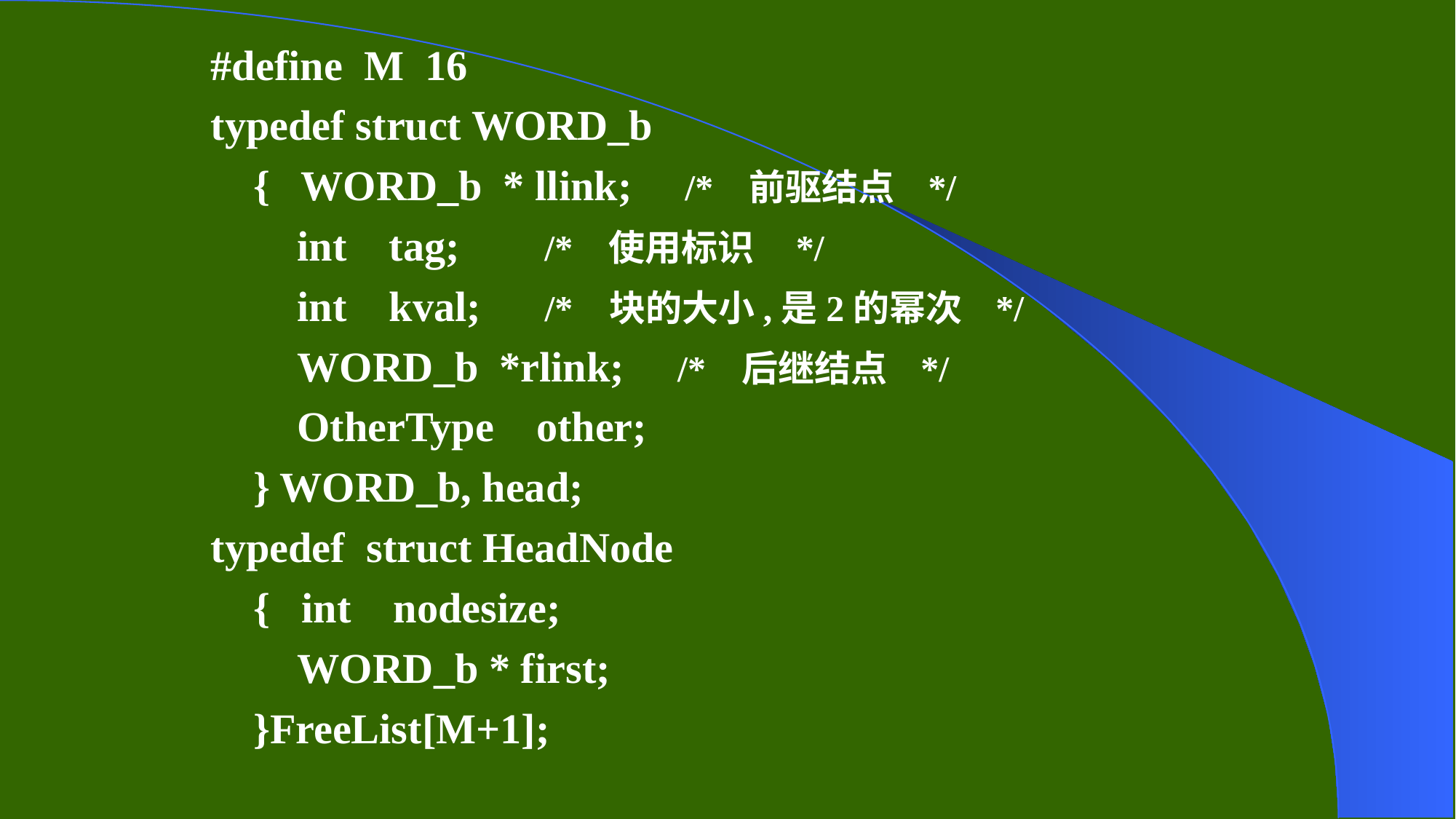

#define  M  16
typedef struct WORD_b
{   WORD_b  * llink;     /*   前驱结点   */
int    tag;        /*   使用标识    */
int    kval;      /*   块的大小,是2的幂次   */
WORD_b  *rlink;     /*   后继结点   */
OtherType    other;
} WORD_b, head;
typedef  struct HeadNode
{   int    nodesize;
WORD_b * first;
}FreeList[M+1];